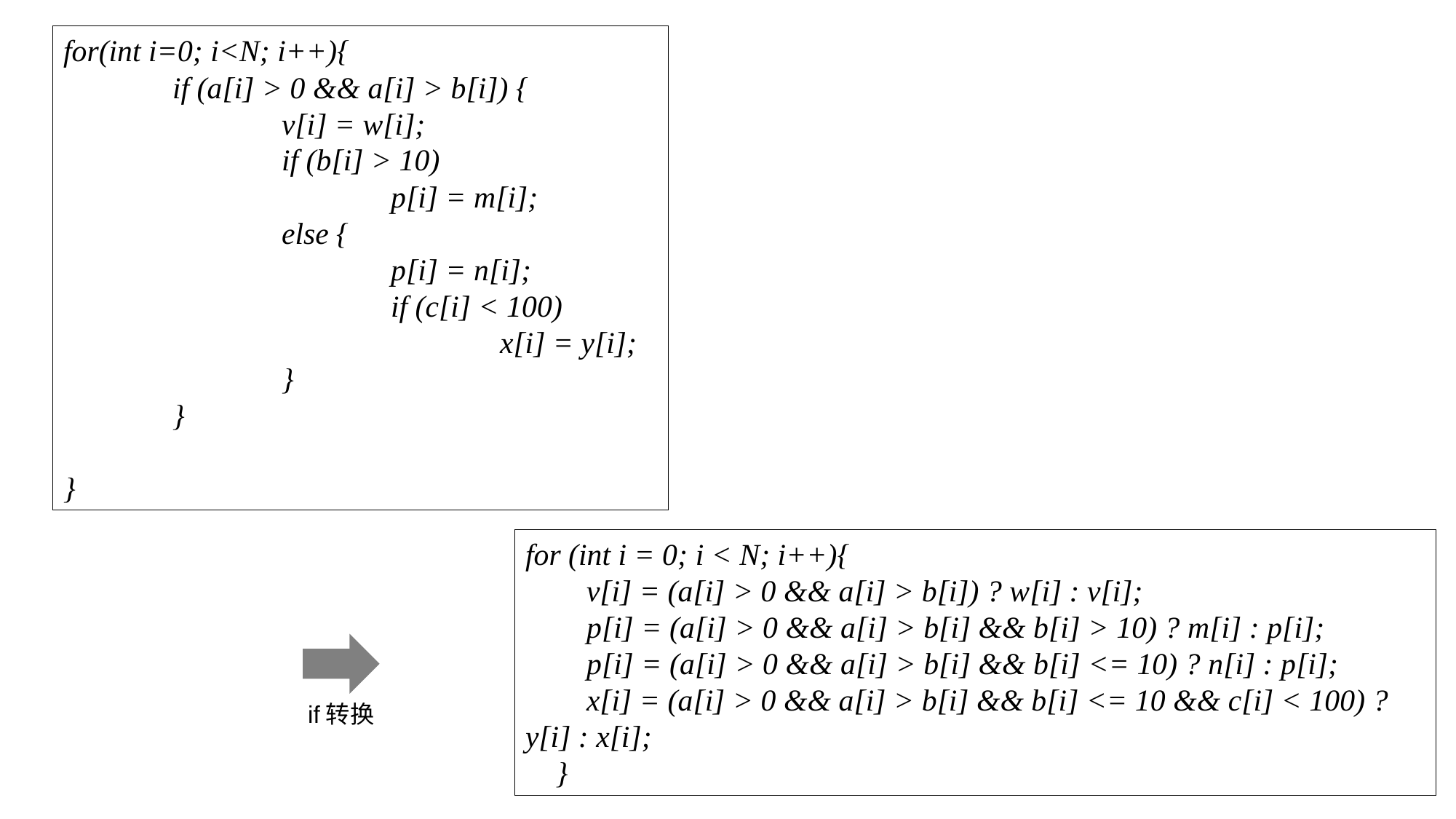

for(int i=0; i<N; i++){
	if (a[i] > 0 && a[i] > b[i]) {
		v[i] = w[i];
		if (b[i] > 10)
			p[i] = m[i];
		else {
			p[i] = n[i];
			if (c[i] < 100)
				x[i] = y[i];
		}
	}

}
for (int i = 0; i < N; i++){
        v[i] = (a[i] > 0 && a[i] > b[i]) ? w[i] : v[i];
        p[i] = (a[i] > 0 && a[i] > b[i] && b[i] > 10) ? m[i] : p[i];
        p[i] = (a[i] > 0 && a[i] > b[i] && b[i] <= 10) ? n[i] : p[i];
        x[i] = (a[i] > 0 && a[i] > b[i] && b[i] <= 10 && c[i] < 100) ? y[i] : x[i];
    }

if转换